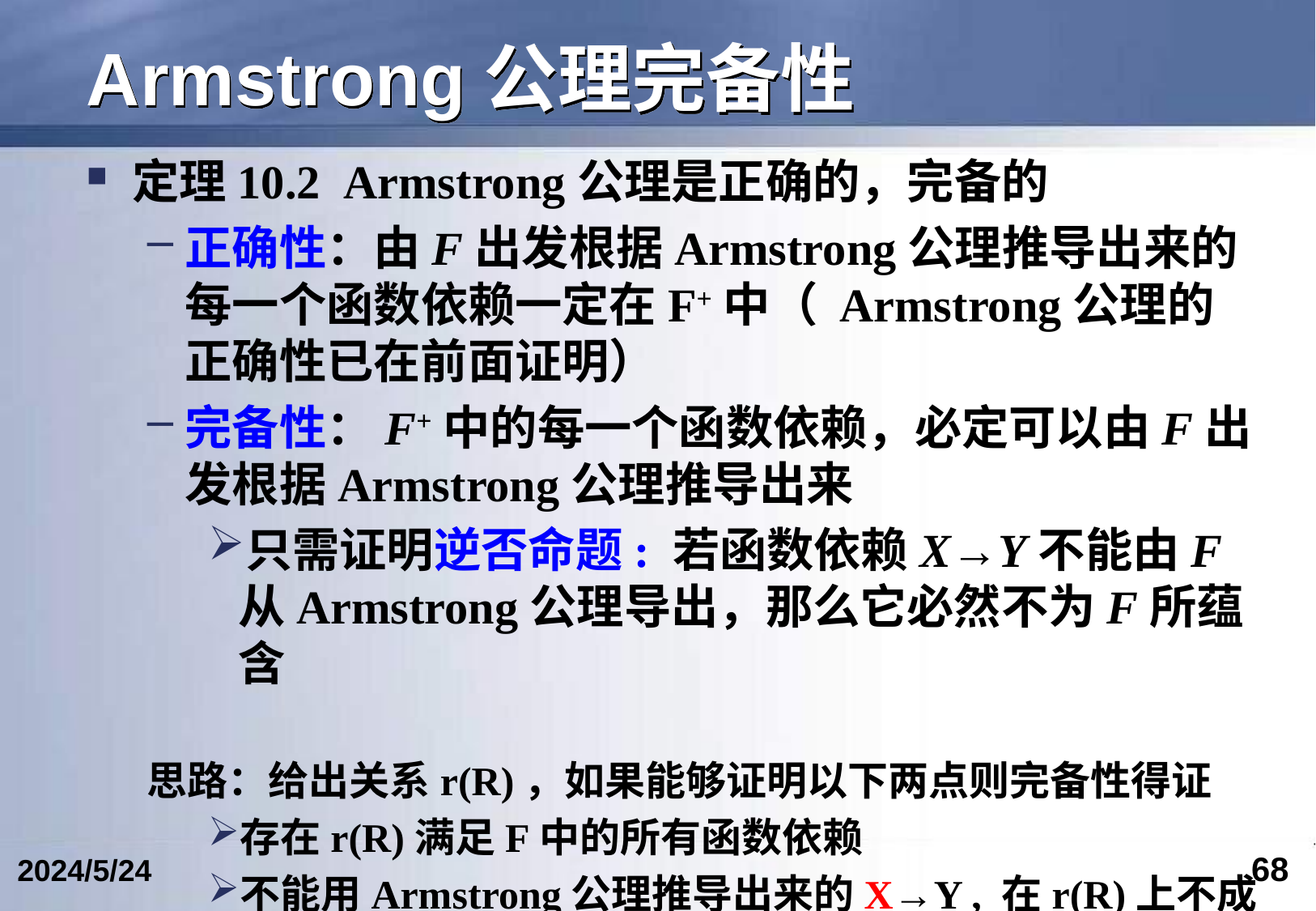

# Armstrong公理完备性
定理10.2  Armstrong公理是正确的，完备的
正确性：由F出发根据Armstrong公理推导出来的每一个函数依赖一定在F+中（ Armstrong公理的正确性已在前面证明）
完备性：F+中的每一个函数依赖，必定可以由F出发根据Armstrong公理推导出来
只需证明逆否命题: 若函数依赖X→Y不能由F从Armstrong公理导出，那么它必然不为F所蕴含

思路：给出关系r(R)，如果能够证明以下两点则完备性得证
存在r(R)满足F中的所有函数依赖
不能用Armstrong公理推导出来的X→Y , 在r(R)上不成立
68
2024/5/24